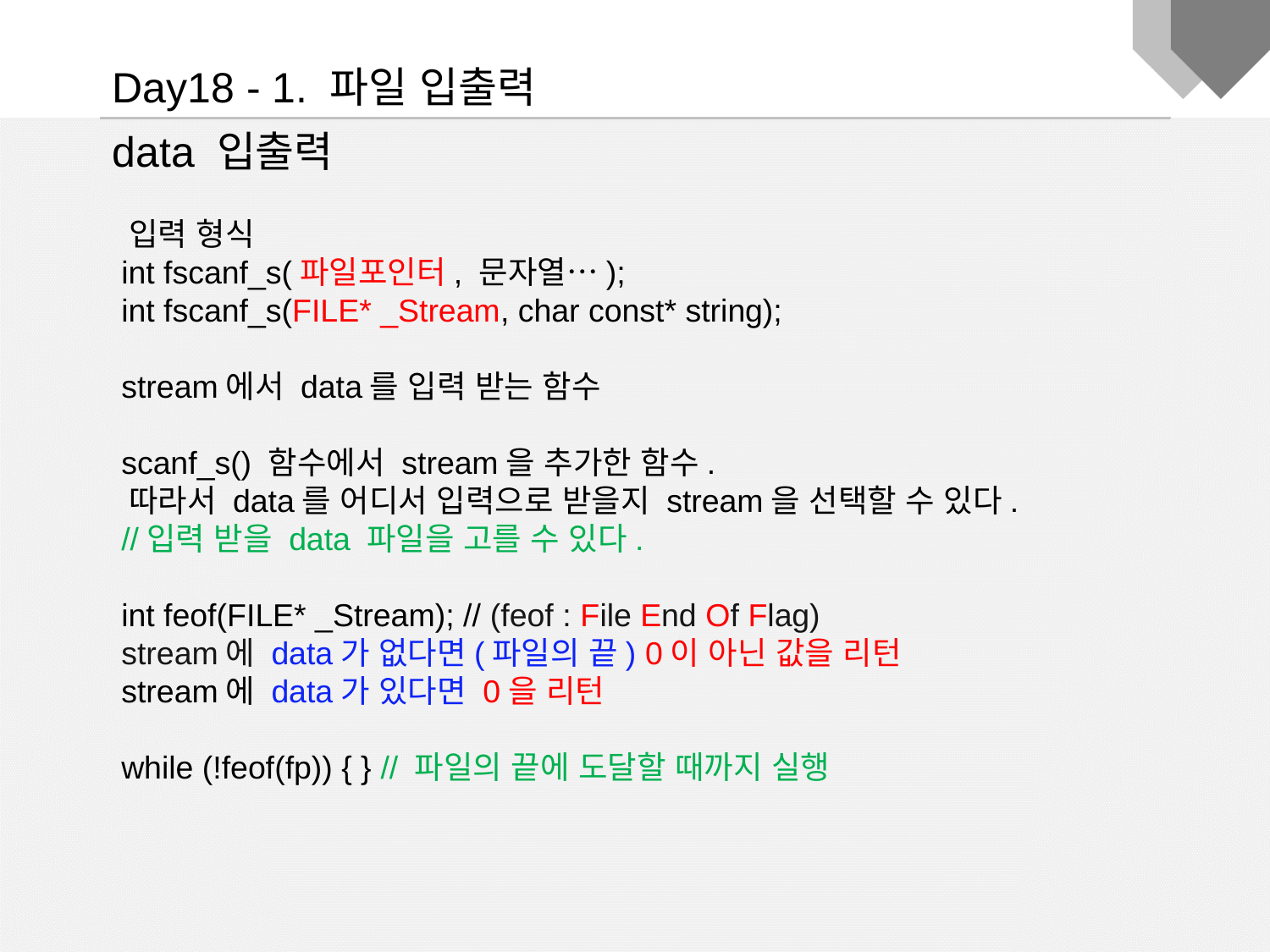

Day18 - 1. 파일 입출력
data 입출력

 입력 형식
 int fscanf_s(파일포인터, 문자열…);
 int fscanf_s(FILE* _Stream, char const* string);

 stream에서 data를 입력 받는 함수

 scanf_s() 함수에서 stream을 추가한 함수.
 따라서 data를 어디서 입력으로 받을지 stream을 선택할 수 있다.
 //입력 받을 data 파일을 고를 수 있다.

 int feof(FILE* _Stream); // (feof : File End Of Flag)
 stream에 data가 없다면(파일의 끝) 0이 아닌 값을 리턴
 stream에 data가 있다면 0을 리턴

 while (!feof(fp)) { } // 파일의 끝에 도달할 때까지 실행